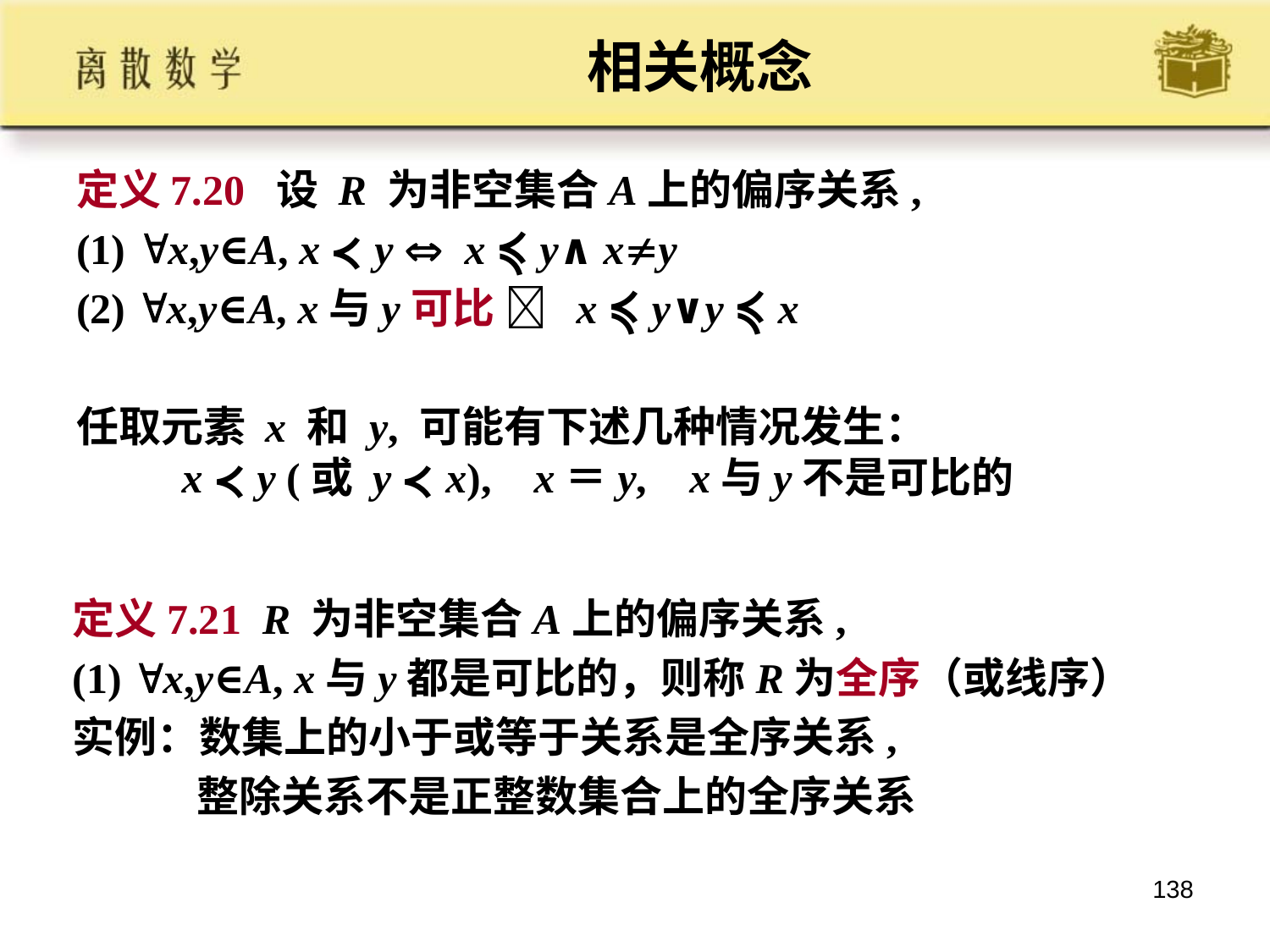

# 相关概念
定义7.20  设 R 为非空集合A上的偏序关系,
(1) ∀x,y∈A, x ≺ y ⇔  x ≼ y∧ x≠y
(2) ∀x,y∈A, x与y可比 ⇔  x ≼ y∨y ≼ x

任取元素 x 和 y, 可能有下述几种情况发生：
     x ≺ y (或 y ≺ x),    x＝y,    x与y不是可比的
定义7.21  R 为非空集合A上的偏序关系,
(1) ∀x,y∈A, x与y都是可比的，则称R为全序（或线序）
实例：数集上的小于或等于关系是全序关系,
            整除关系不是正整数集合上的全序关系

138